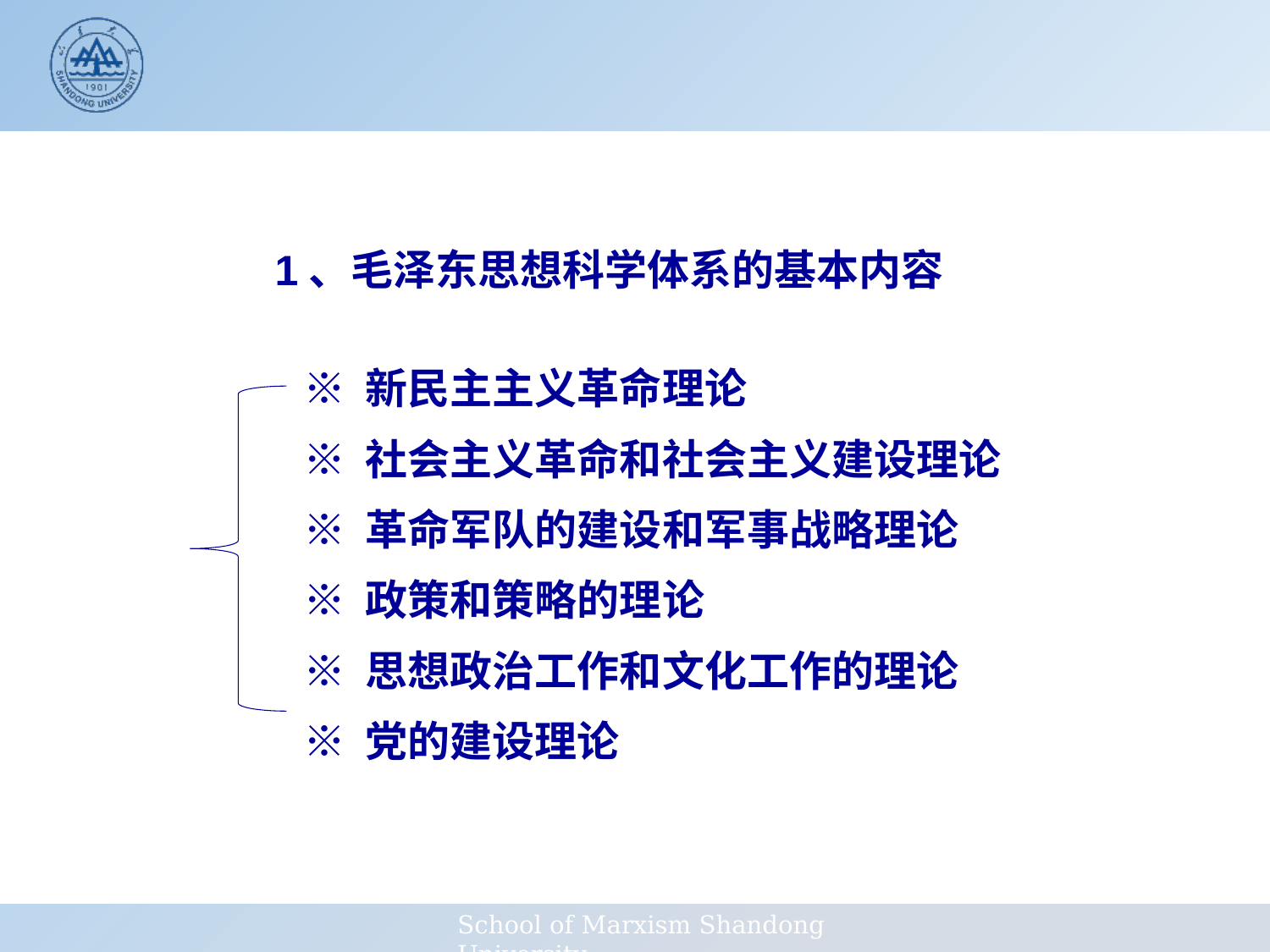

1、毛泽东思想科学体系的基本内容
※ 新民主主义革命理论
※ 社会主义革命和社会主义建设理论
※ 革命军队的建设和军事战略理论
※ 政策和策略的理论
※ 思想政治工作和文化工作的理论
※ 党的建设理论